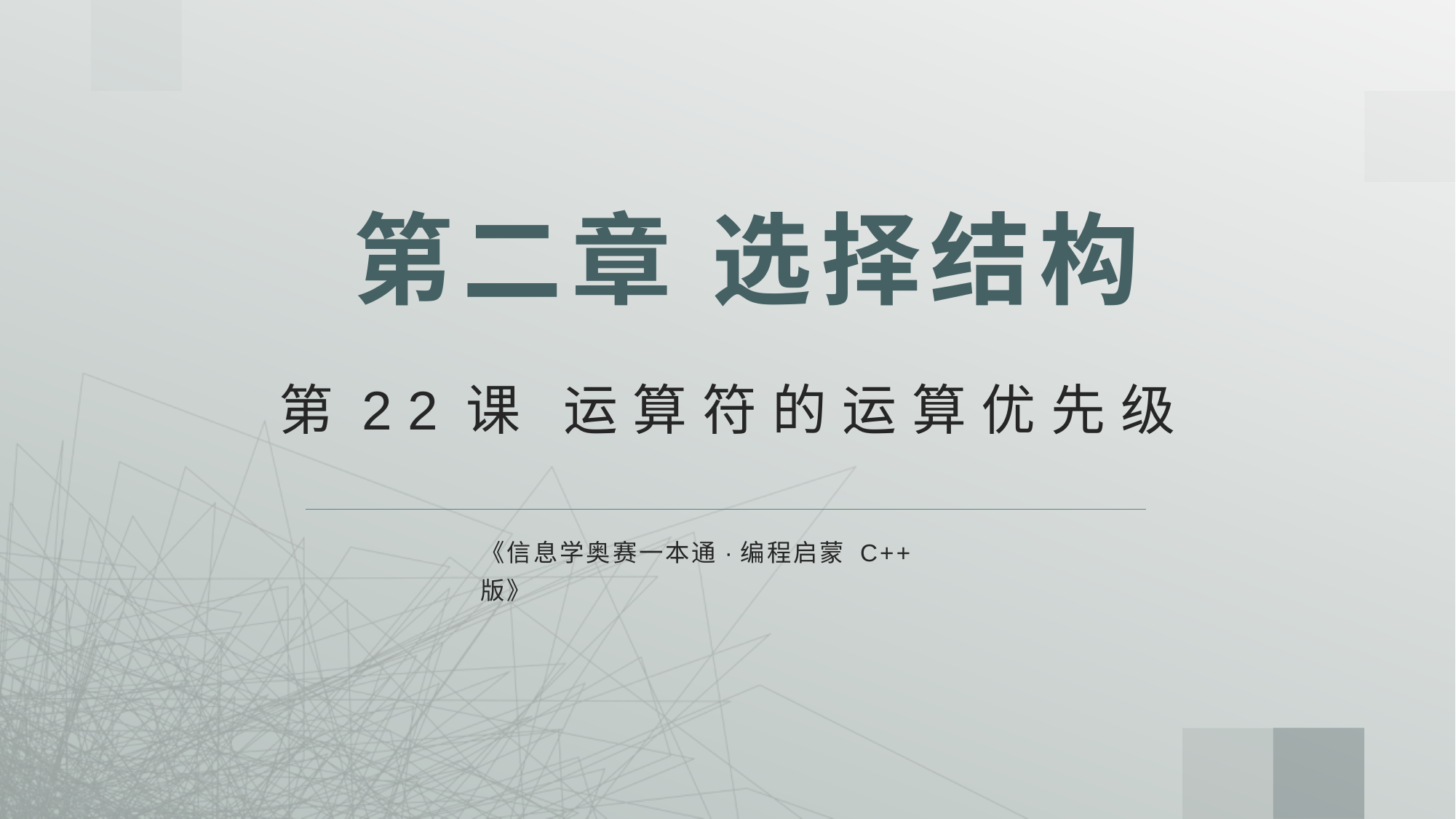

# 第二章 选择结构
第22课 运算符的运算优先级
《信息学奥赛一本通·编程启蒙 C++版》